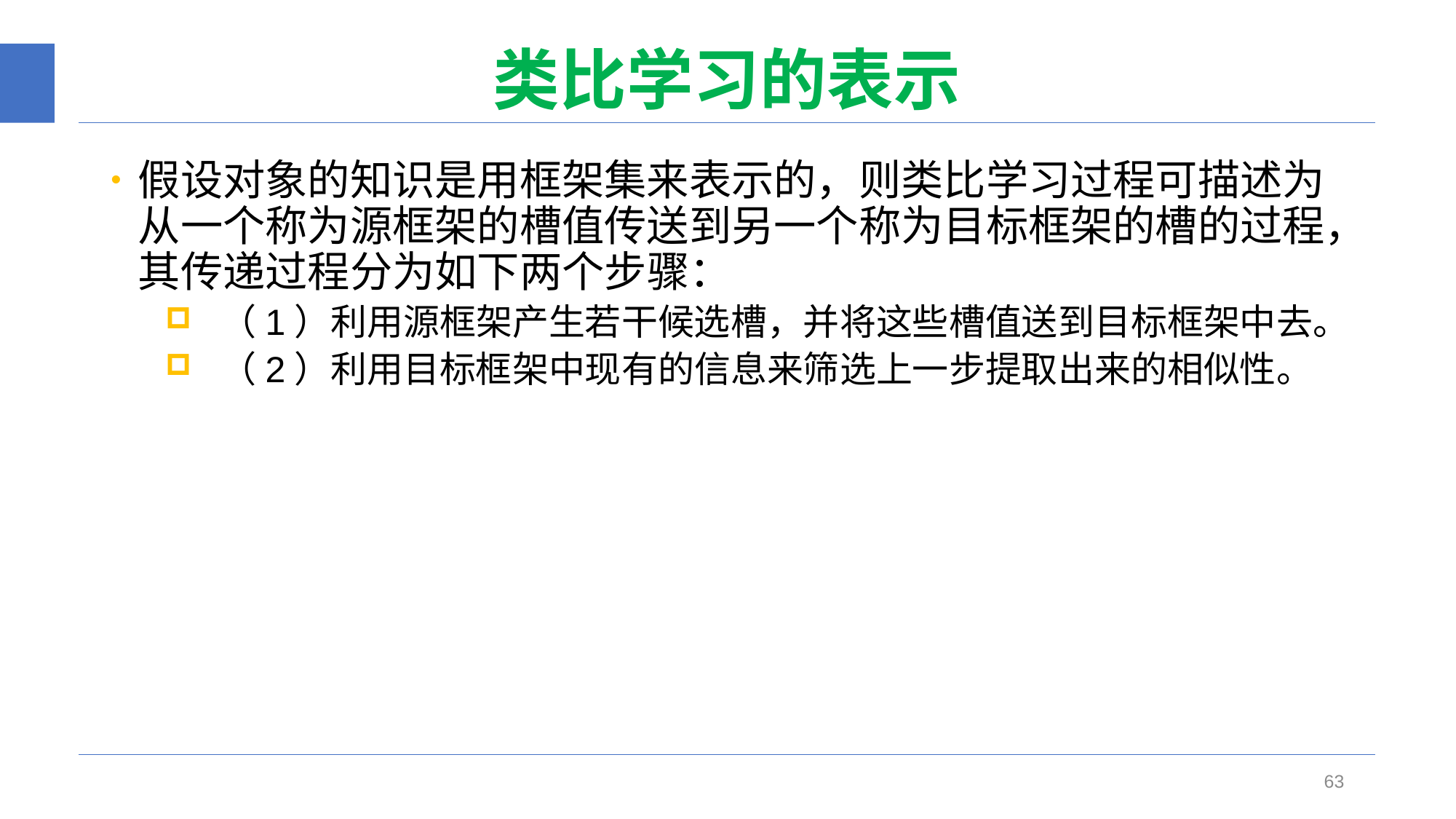

# 类比学习的表示
假设对象的知识是用框架集来表示的，则类比学习过程可描述为从一个称为源框架的槽值传送到另一个称为目标框架的槽的过程，其传递过程分为如下两个步骤：
（1）利用源框架产生若干候选槽，并将这些槽值送到目标框架中去。
（2）利用目标框架中现有的信息来筛选上一步提取出来的相似性。
63